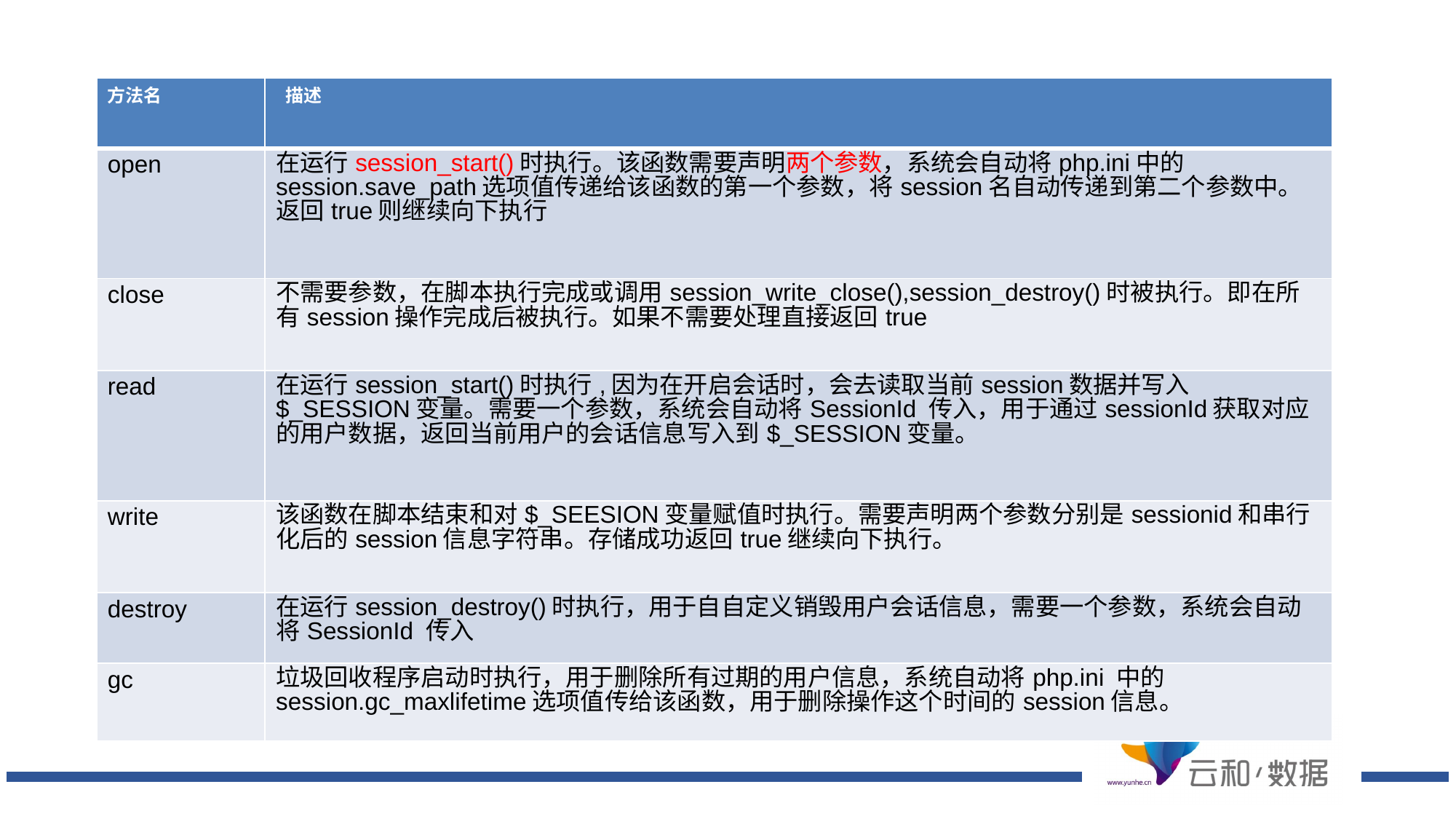

| 方法名 | 描述 |
| --- | --- |
| open | 在运行session\_start()时执行。该函数需要声明两个参数，系统会自动将php.ini中的session.save\_path选项值传递给该函数的第一个参数，将session名自动传递到第二个参数中。返回true则继续向下执行 |
| close | 不需要参数，在脚本执行完成或调用session\_write\_close(),session\_destroy()时被执行。即在所有session操作完成后被执行。如果不需要处理直接返回true |
| read | 在运行session\_start()时执行,因为在开启会话时，会去读取当前session数据并写入$\_SESSION变量。需要一个参数，系统会自动将SessionId 传入，用于通过sessionId获取对应的用户数据，返回当前用户的会话信息写入到$\_SESSION变量。 |
| write | 该函数在脚本结束和对$\_SEESION变量赋值时执行。需要声明两个参数分别是sessionid和串行化后的session信息字符串。存储成功返回true继续向下执行。 |
| destroy | 在运行session\_destroy()时执行，用于自自定义销毁用户会话信息，需要一个参数，系统会自动将SessionId 传入 |
| gc | 垃圾回收程序启动时执行，用于删除所有过期的用户信息，系统自动将php.ini 中的session.gc\_maxlifetime选项值传给该函数，用于删除操作这个时间的session信息。 |